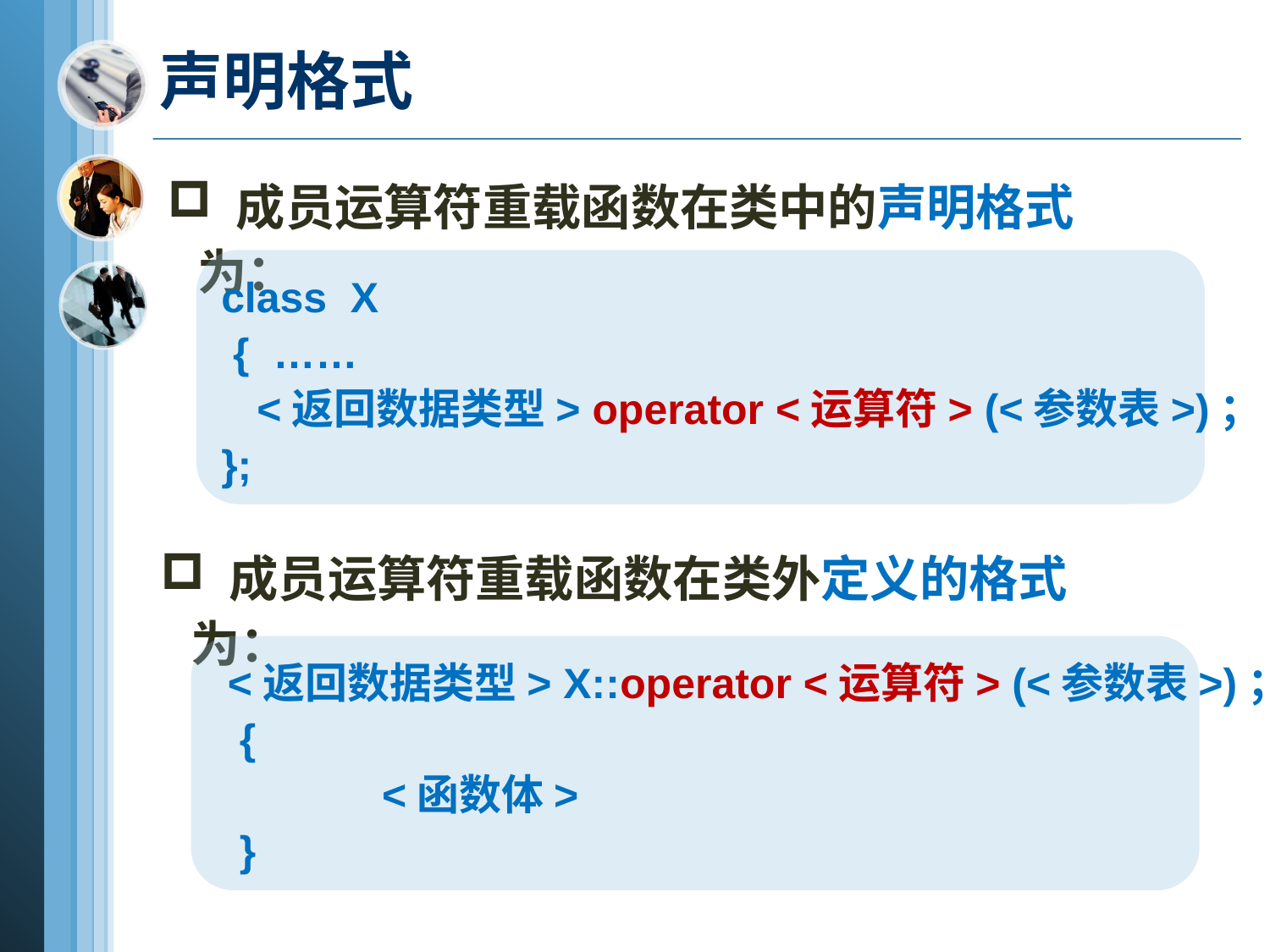

# 声明格式
 成员运算符重载函数在类中的声明格式为：
class  X
 {  ……
   <返回数据类型> operator <运算符> (<参数表>)；
};
 成员运算符重载函数在类外定义的格式为：
 <返回数据类型> X::operator <运算符> (<参数表>)；
  {
              <函数体>
  }